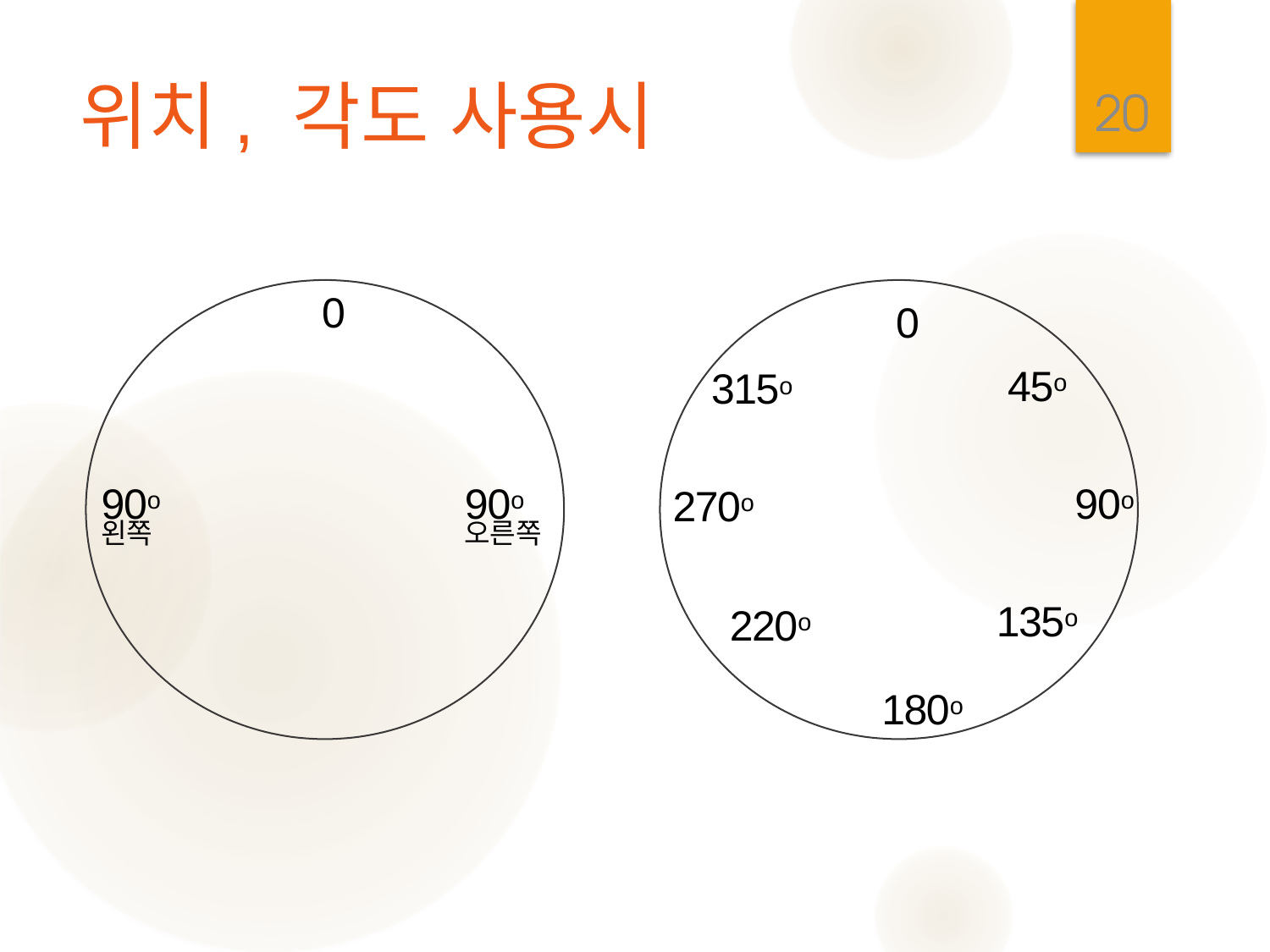

20

# 위치, 각도 사용시

0
0
45o
315o
90o
90o
90o
270o
왼쪽
오른쪽
135o
220o
180o